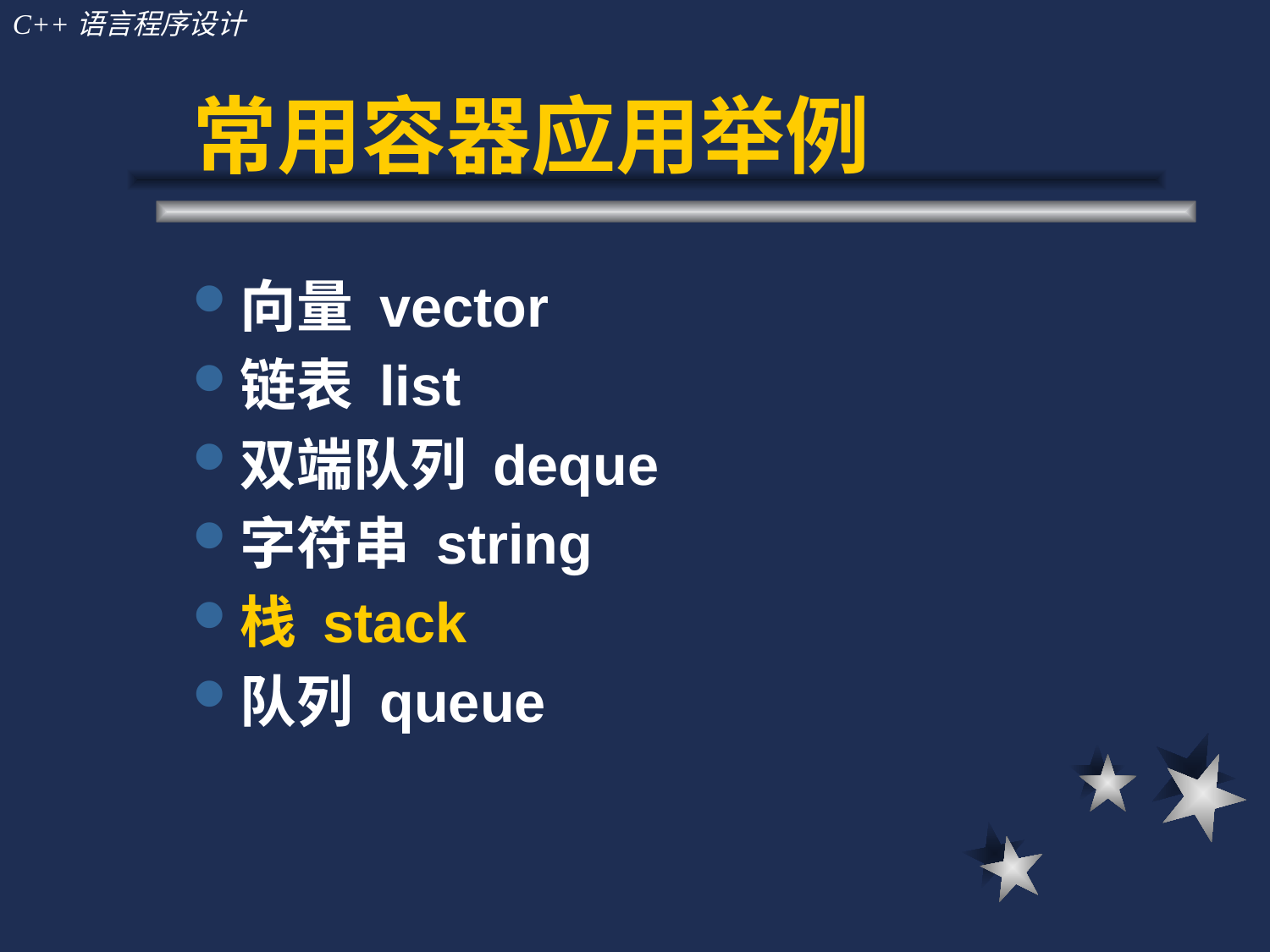

# 常用容器应用举例
向量 vector
链表 list
双端队列 deque
字符串 string
栈 stack
队列 queue